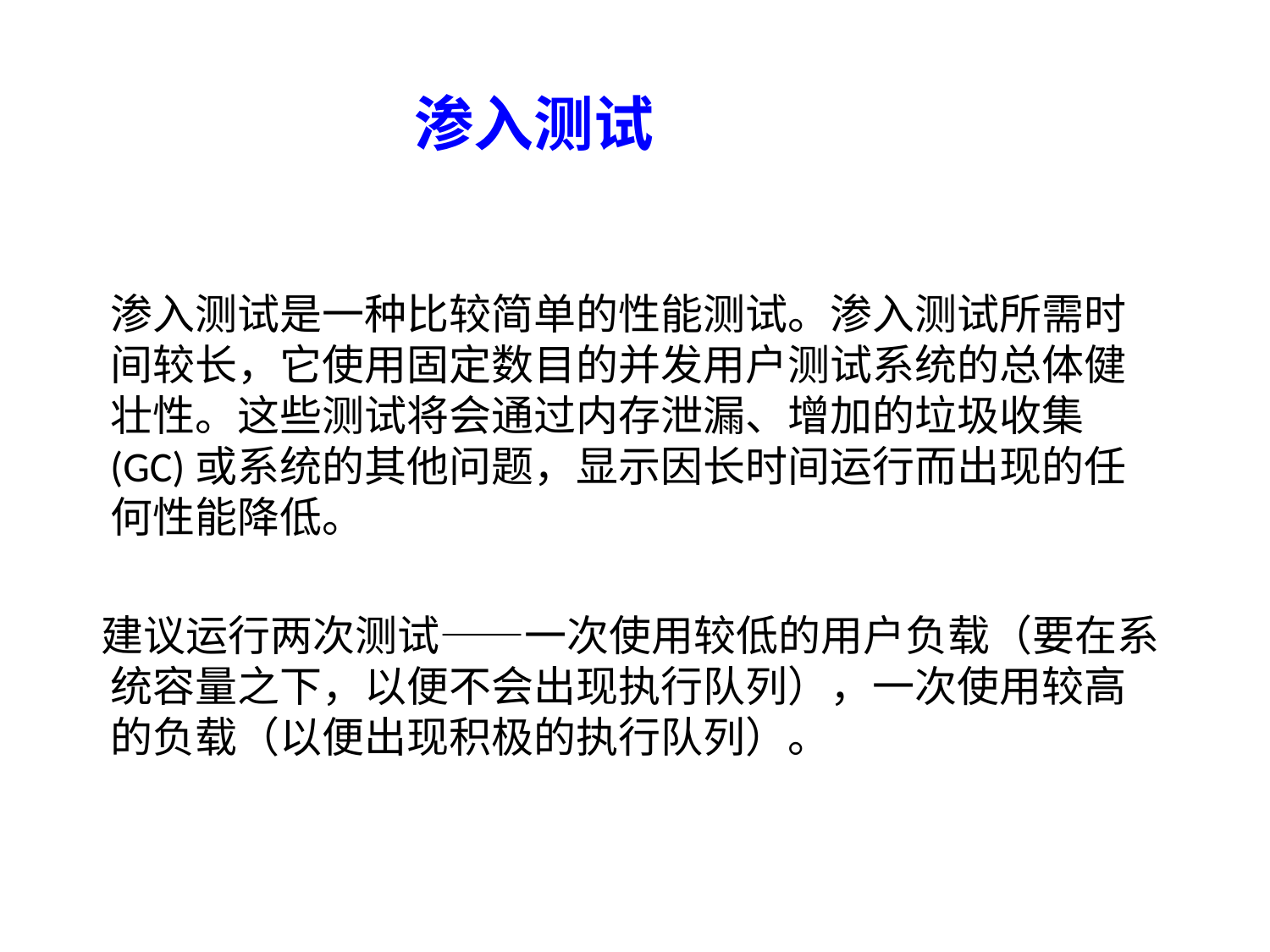

# 渗入测试
	渗入测试是一种比较简单的性能测试。渗入测试所需时间较长，它使用固定数目的并发用户测试系统的总体健壮性。这些测试将会通过内存泄漏、增加的垃圾收集(GC)或系统的其他问题，显示因长时间运行而出现的任何性能降低。

   建议运行两次测试——一次使用较低的用户负载（要在系统容量之下，以便不会出现执行队列），一次使用较高的负载（以便出现积极的执行队列）。